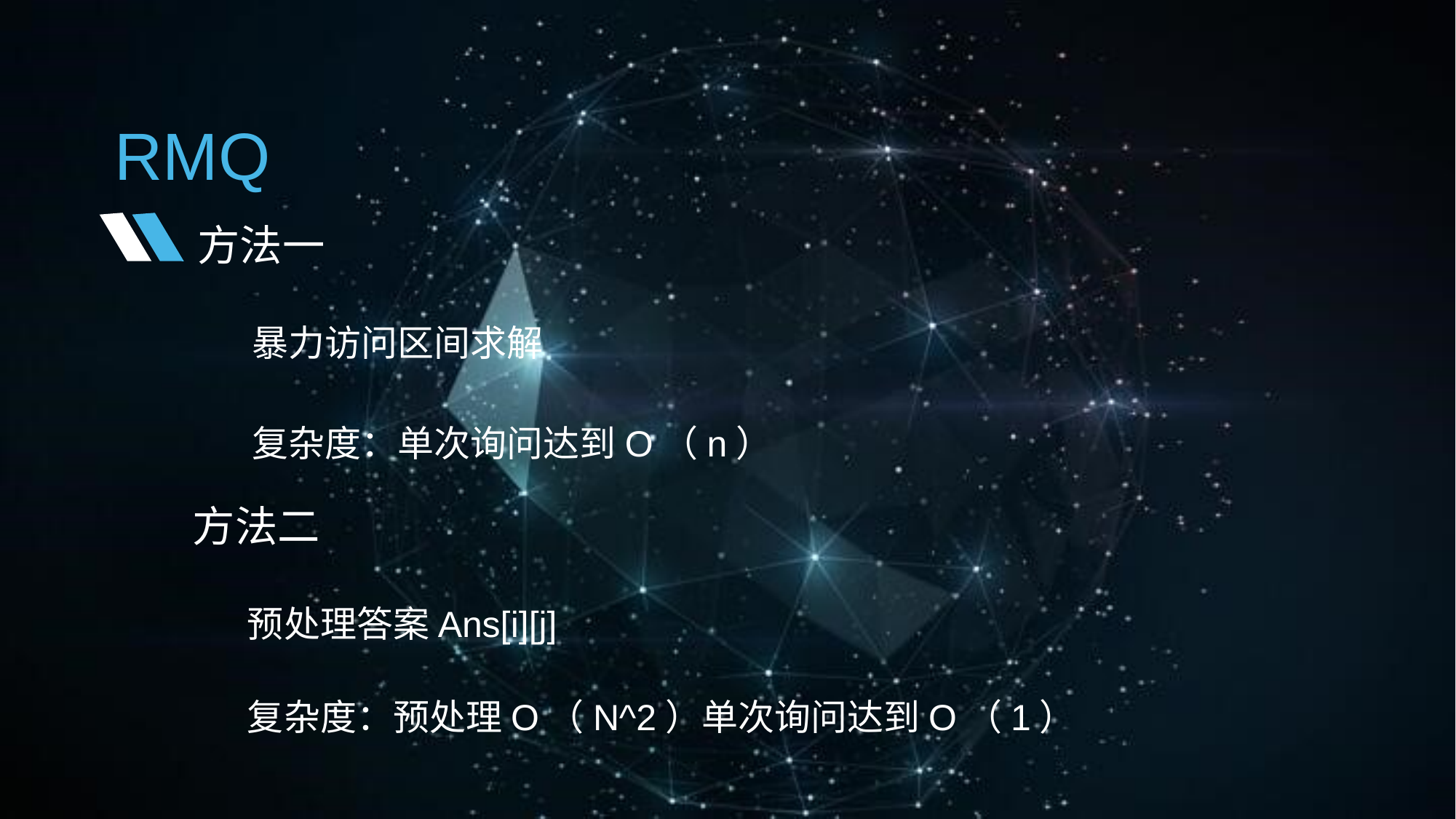

# RMQ

方法一

暴力访问区间求解

复杂度：单次询问达到O（n）

方法二

预处理答案Ans[i][j]

复杂度：预处理O（N^2）单次询问达到O（1）